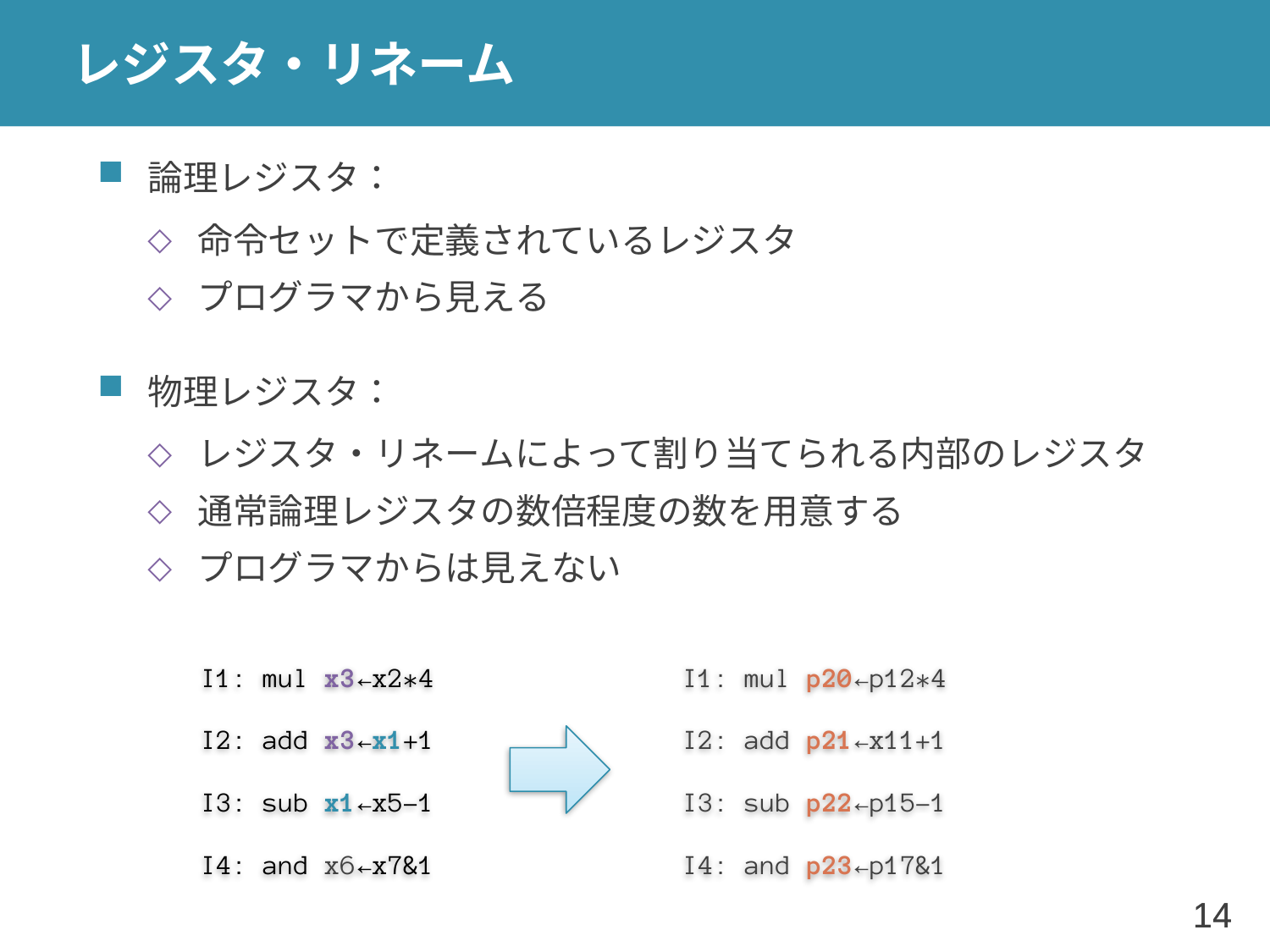

# レジスタ・リネーム
論理レジスタ：
命令セットで定義されているレジスタ
プログラマから見える
物理レジスタ：
レジスタ・リネームによって割り当てられる内部のレジスタ
通常論理レジスタの数倍程度の数を用意する
プログラマからは見えない
I1: mul x3←x2*4
I1: mul p20←p12*4
I2: add x3←x1+1
I2: add p21←x11+1

I3: sub x1←x5-1
I3: sub p22←p15-1
I4: and x6←x7&1
I4: and p23←p17&1